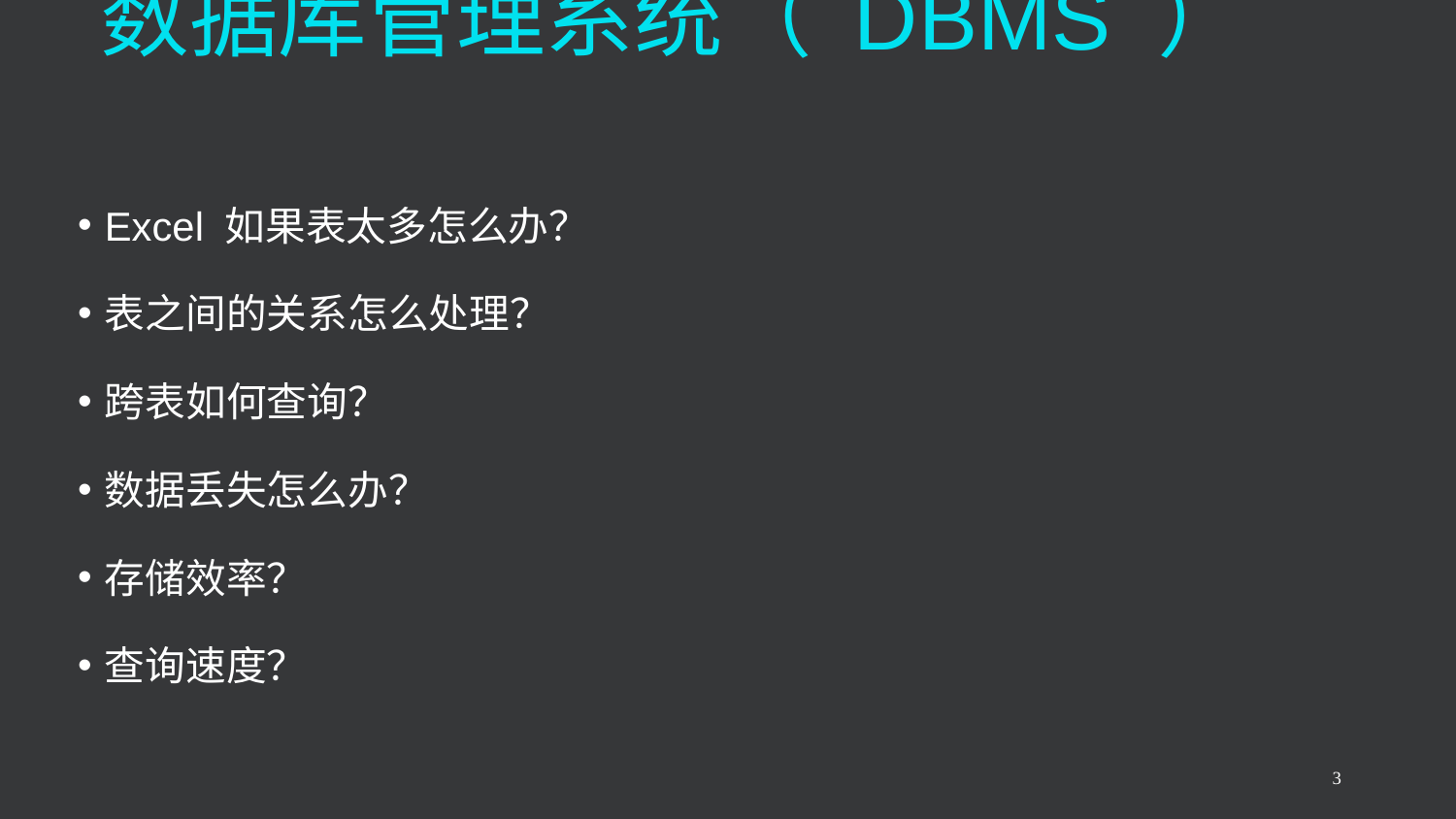

# 数据库管理系统（ DBMS ）
Excel 如果表太多怎么办？
表之间的关系怎么处理？
跨表如何查询？
数据丢失怎么办？
存储效率？
查询速度？
3